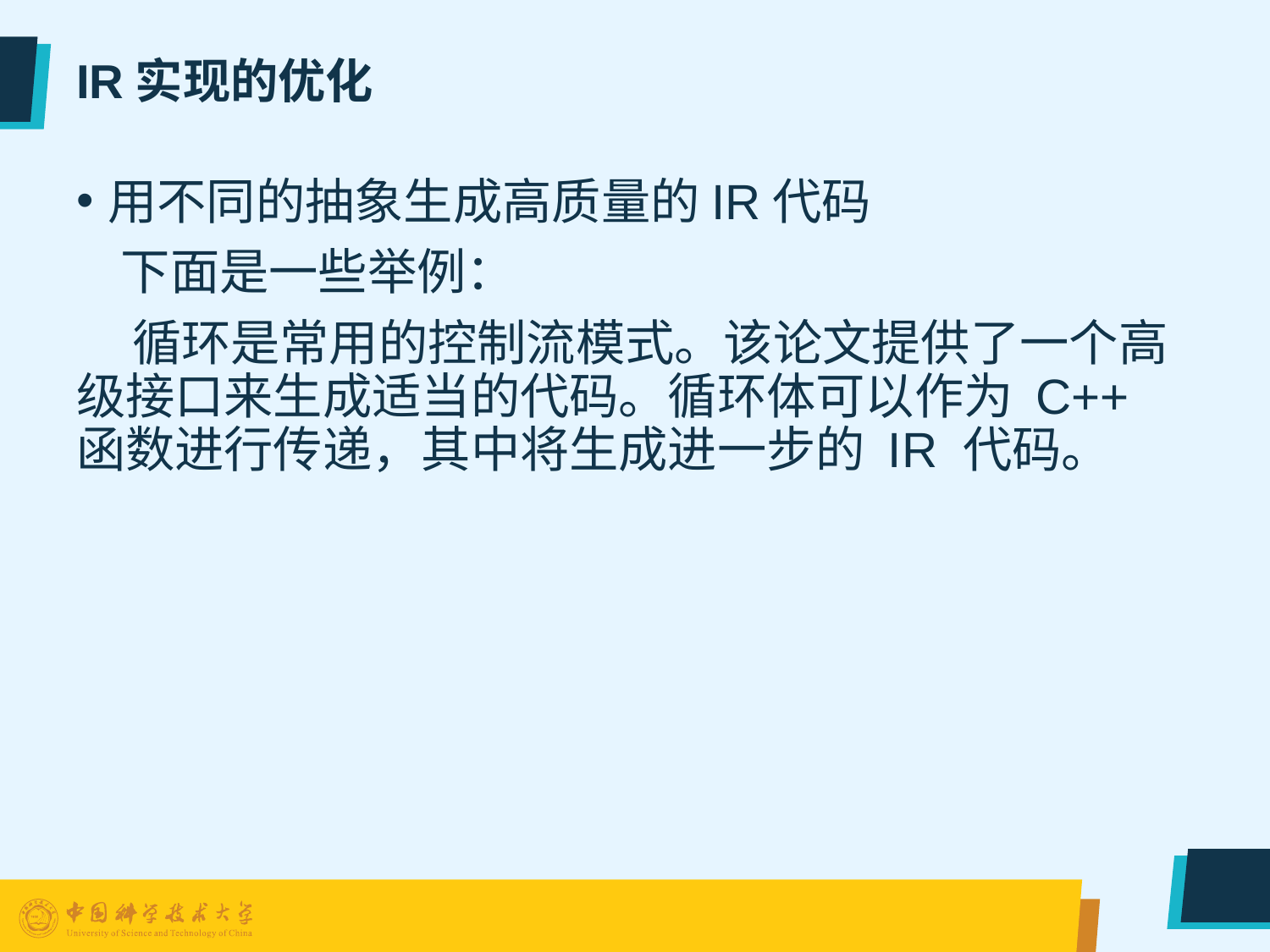

# IR实现的优化
用不同的抽象生成高质量的IR代码
   下面是一些举例：
    循环是常用的控制流模式。该论文提供了一个高级接口来生成适当的代码。循环体可以作为 C++ 函数进行传递，其中将生成进一步的 IR 代码。